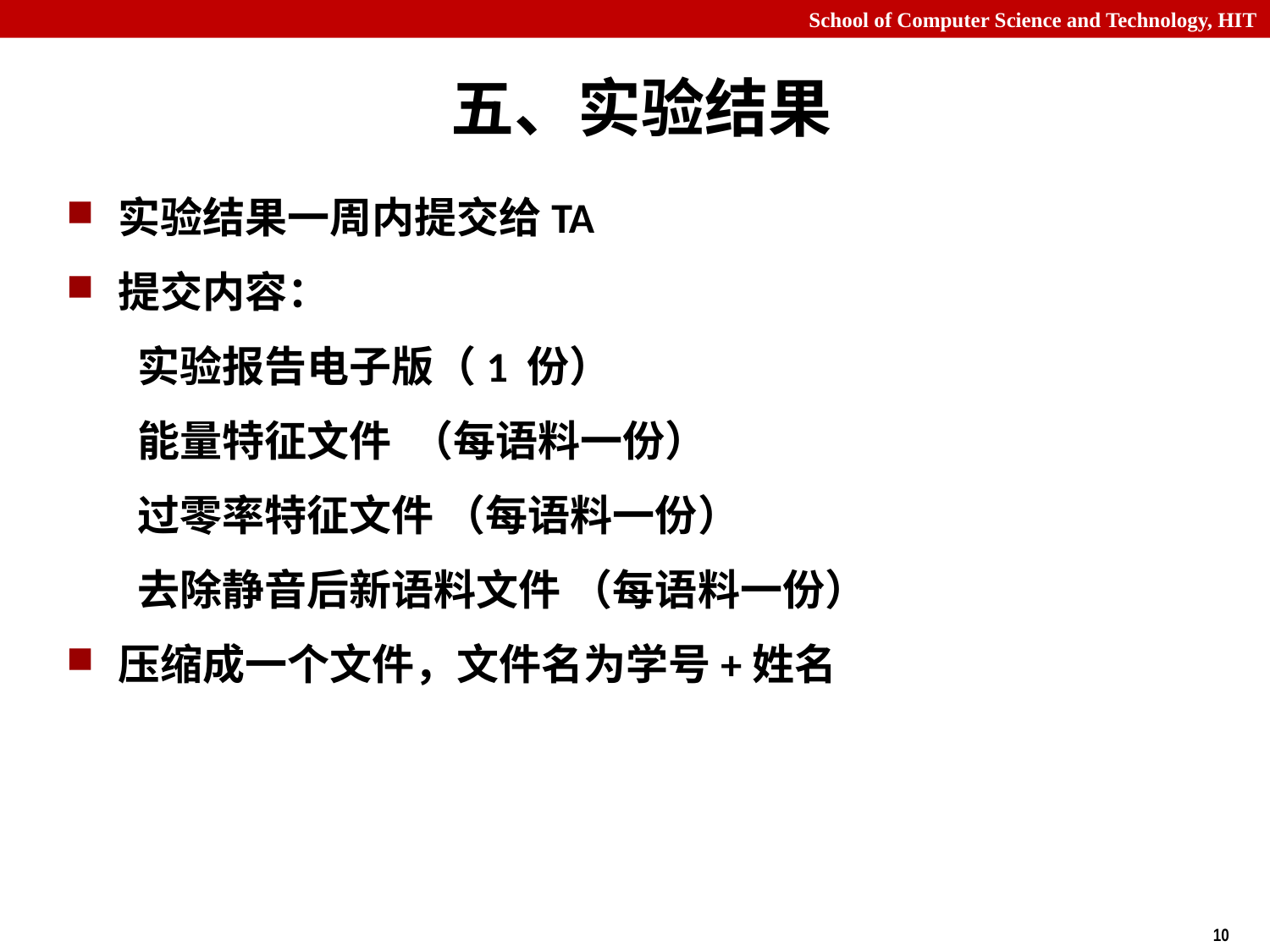

# 五、实验结果
实验结果一周内提交给TA
提交内容：
      实验报告电子版（1 份）
      能量特征文件  （每语料一份）
      过零率特征文件 （每语料一份）
      去除静音后新语料文件 （每语料一份）
压缩成一个文件，文件名为学号+姓名